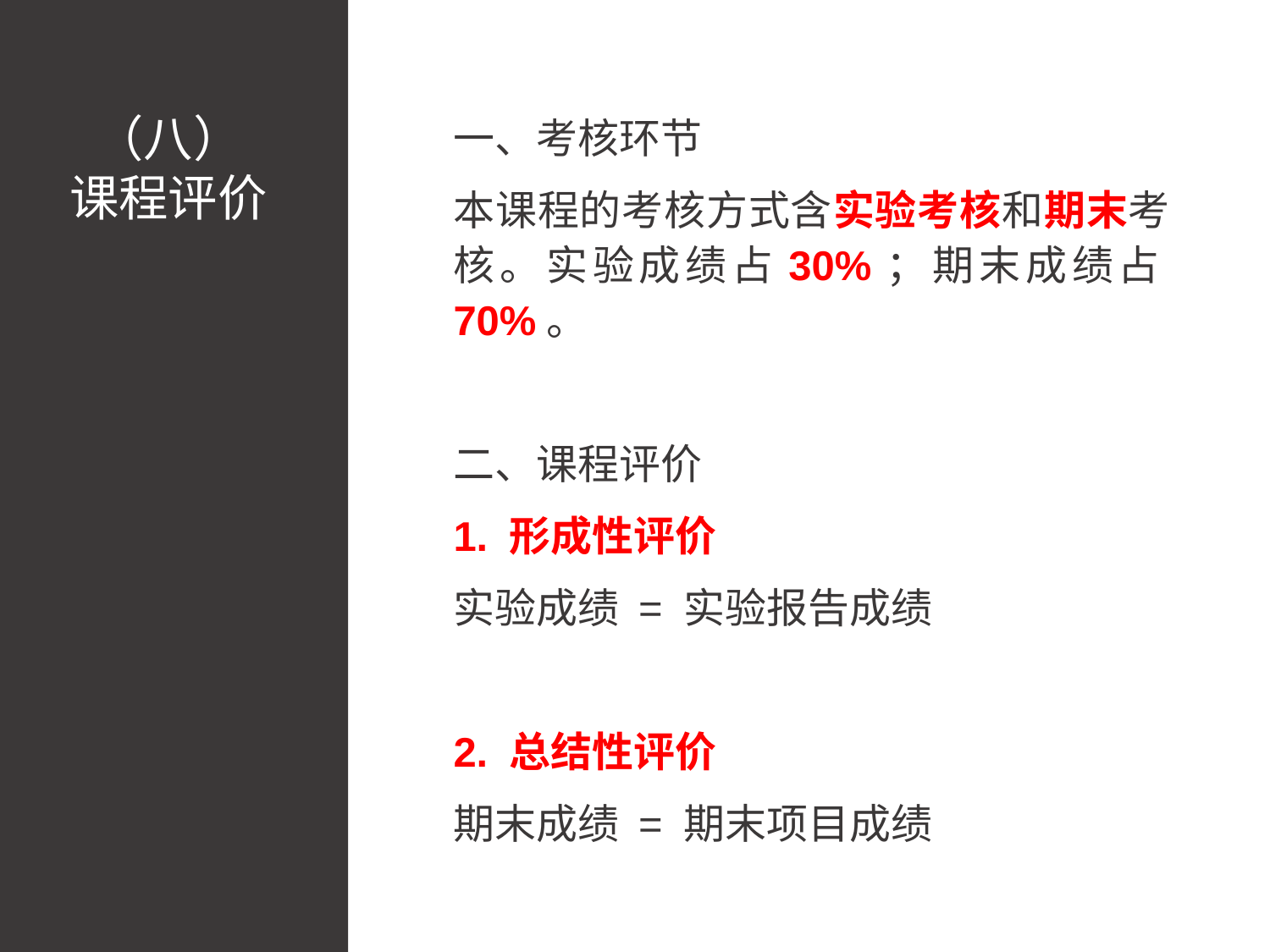

#
（八）
课程评价
一、考核环节
本课程的考核方式含实验考核和期末考核。实验成绩占30%；期末成绩占70%。

二、课程评价
1. 形成性评价
实验成绩 = 实验报告成绩

2. 总结性评价
期末成绩 = 期末项目成绩